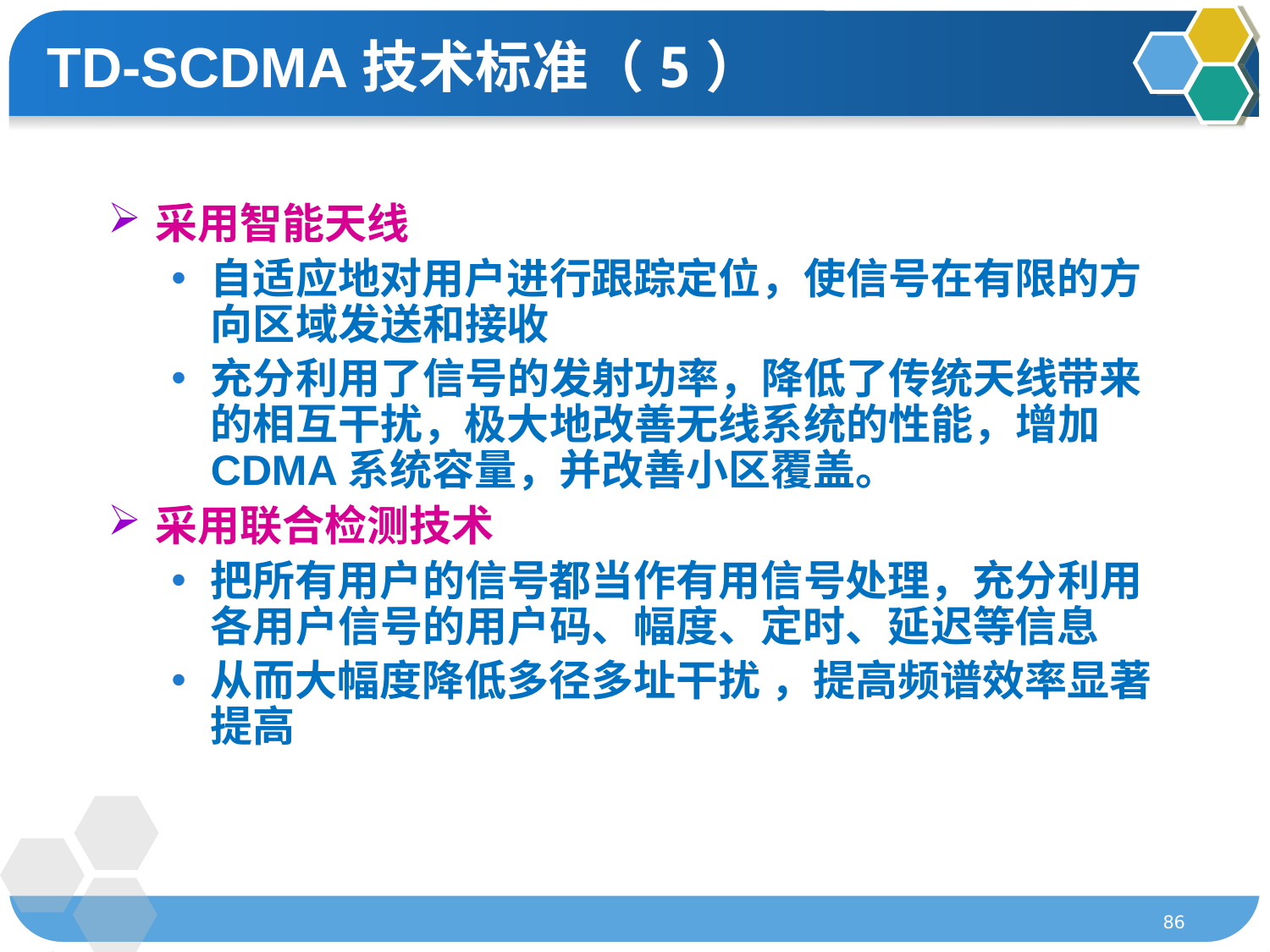

# TD-SCDMA技术标准（5）
采用智能天线
自适应地对用户进行跟踪定位，使信号在有限的方向区域发送和接收
充分利用了信号的发射功率，降低了传统天线带来的相互干扰，极大地改善无线系统的性能，增加CDMA系统容量，并改善小区覆盖。
采用联合检测技术
把所有用户的信号都当作有用信号处理，充分利用各用户信号的用户码、幅度、定时、延迟等信息
从而大幅度降低多径多址干扰 ，提高频谱效率显著提高